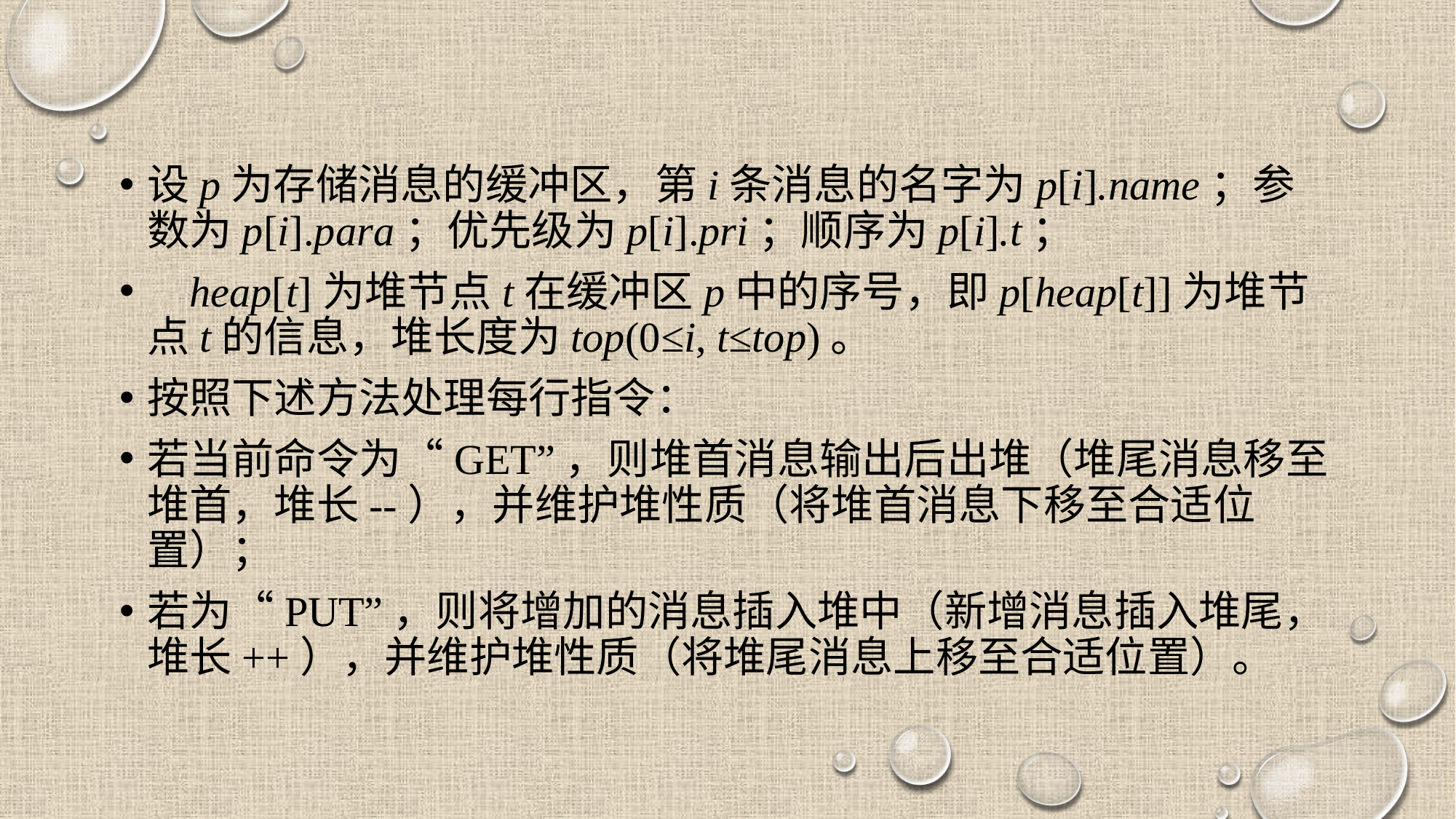

#
设p为存储消息的缓冲区，第i条消息的名字为p[i].name；参数为p[i].para；优先级为p[i].pri；顺序为p[i].t；
    heap[t]为堆节点t在缓冲区p中的序号，即p[heap[t]]为堆节点t的信息，堆长度为top(0≤i, t≤top)。
按照下述方法处理每行指令：
若当前命令为“GET”，则堆首消息输出后出堆（堆尾消息移至堆首，堆长--），并维护堆性质（将堆首消息下移至合适位置）；
若为“PUT”，则将增加的消息插入堆中（新增消息插入堆尾，堆长++），并维护堆性质（将堆尾消息上移至合适位置）。